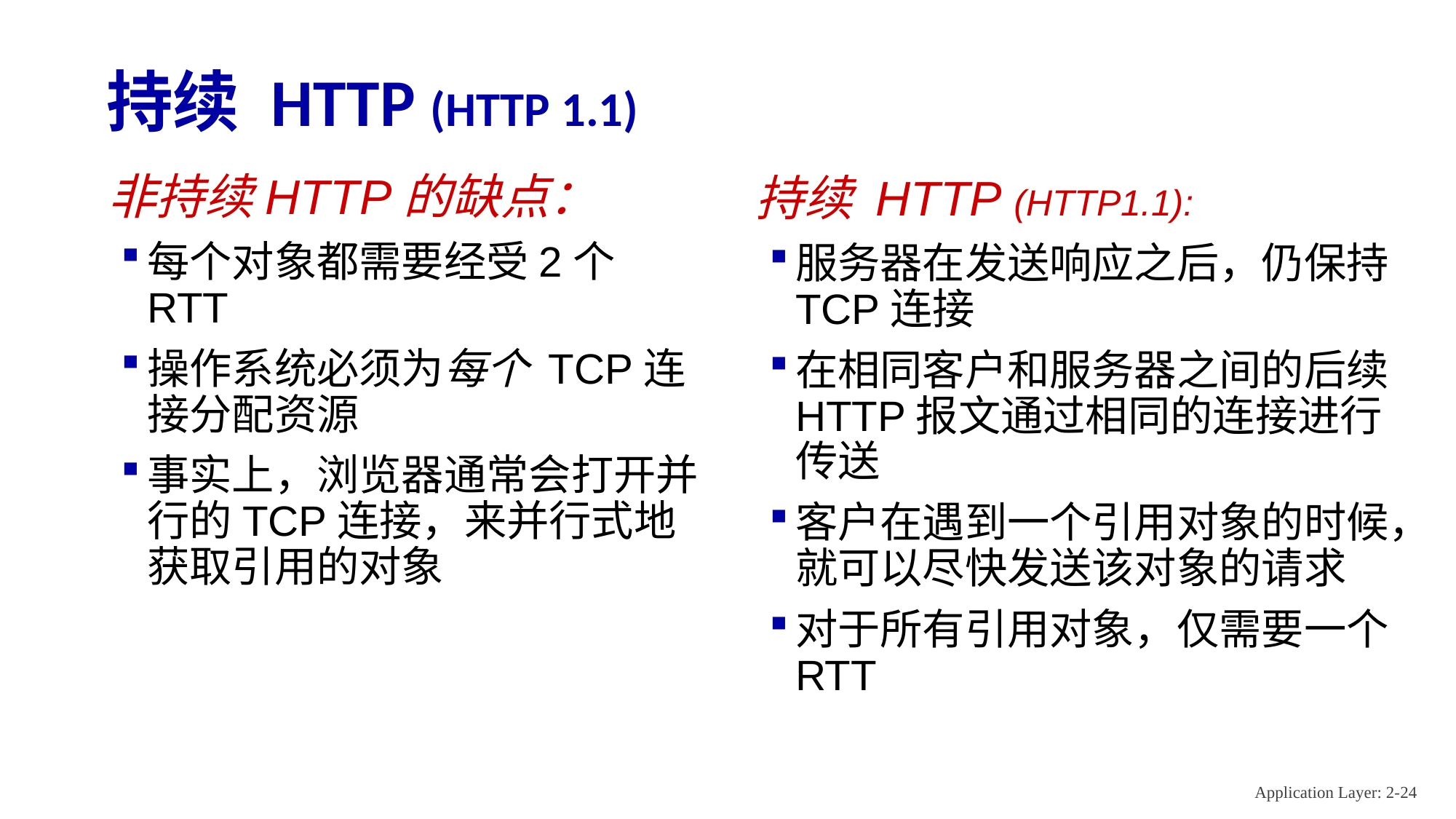

# 持续 HTTP (HTTP 1.1)
非持续HTTP的缺点：
每个对象都需要经受2个RTT
操作系统必须为每个 TCP连接分配资源
事实上，浏览器通常会打开并行的TCP连接，来并行式地获取引用的对象

持续 HTTP (HTTP1.1):
服务器在发送响应之后，仍保持TCP连接
在相同客户和服务器之间的后续HTTP报文通过相同的连接进行传送
客户在遇到一个引用对象的时候，就可以尽快发送该对象的请求
对于所有引用对象，仅需要一个RTT
Application Layer: 2-24